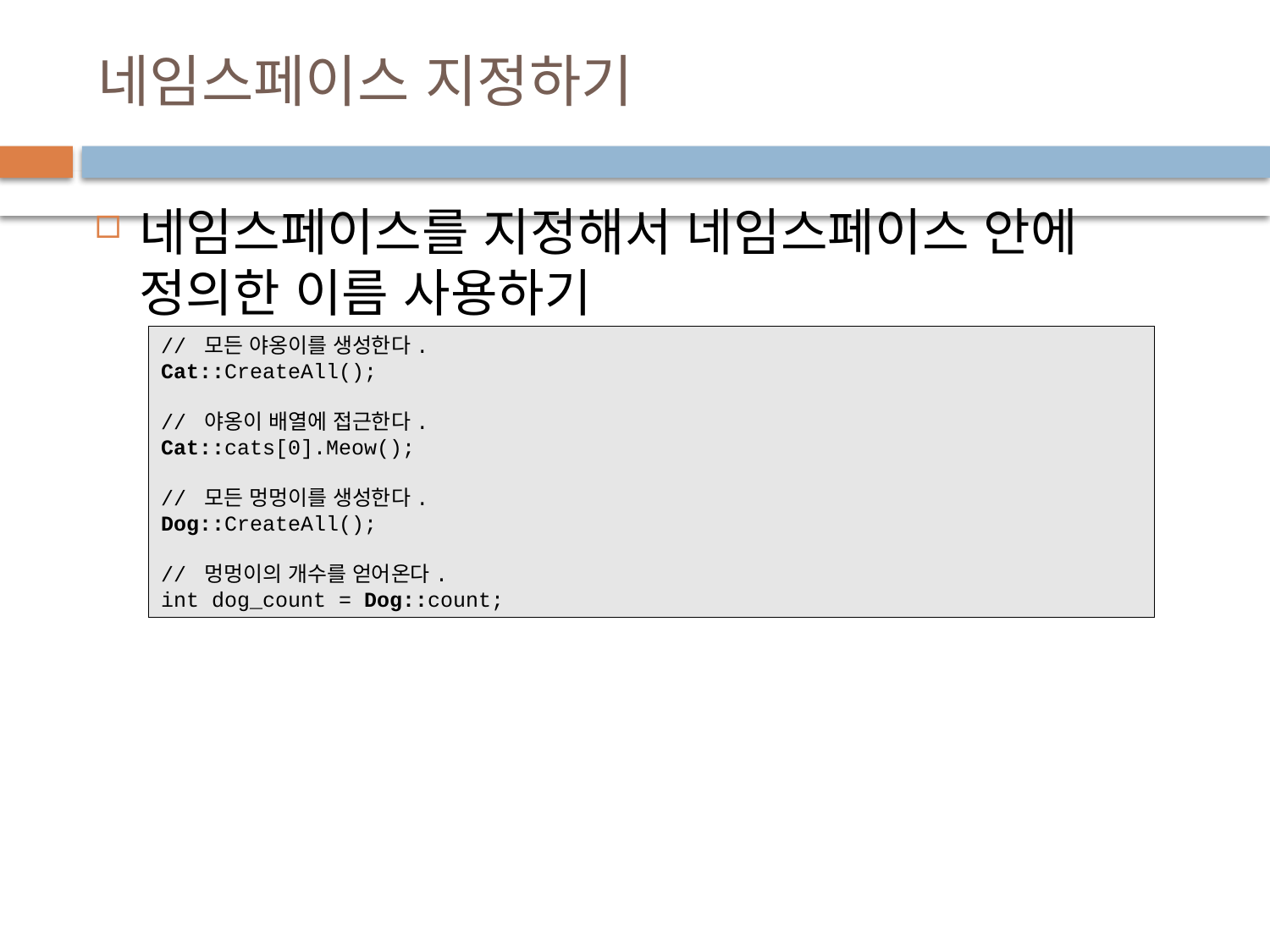

# 네임스페이스 지정하기
네임스페이스를 지정해서 네임스페이스 안에 정의한 이름 사용하기

// 모든 야옹이를 생성한다.
Cat::CreateAll();

// 야옹이 배열에 접근한다.
Cat::cats[0].Meow();

// 모든 멍멍이를 생성한다.
Dog::CreateAll();

// 멍멍이의 개수를 얻어온다.
int dog_count = Dog::count;